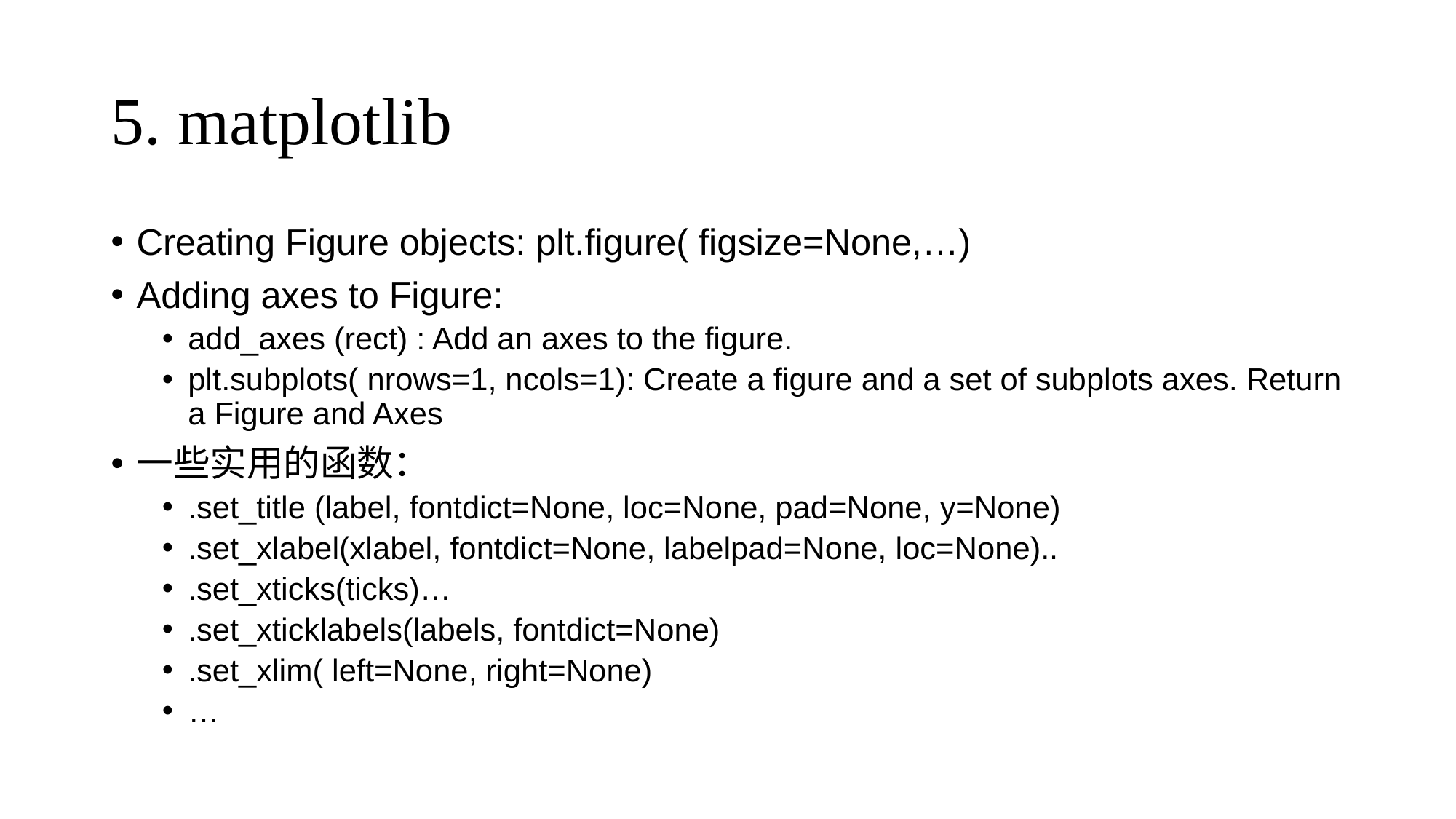

# 5. matplotlib
Creating Figure objects: plt.figure( figsize=None,…)
Adding axes to Figure:
add_axes (rect) : Add an axes to the figure.
plt.subplots( nrows=1, ncols=1): Create a figure and a set of subplots axes. Return a Figure and Axes
一些实用的函数：
.set_title (label, fontdict=None, loc=None, pad=None, y=None)
.set_xlabel(xlabel, fontdict=None, labelpad=None, loc=None)..
.set_xticks(ticks)…
.set_xticklabels(labels, fontdict=None)
.set_xlim( left=None, right=None)
…